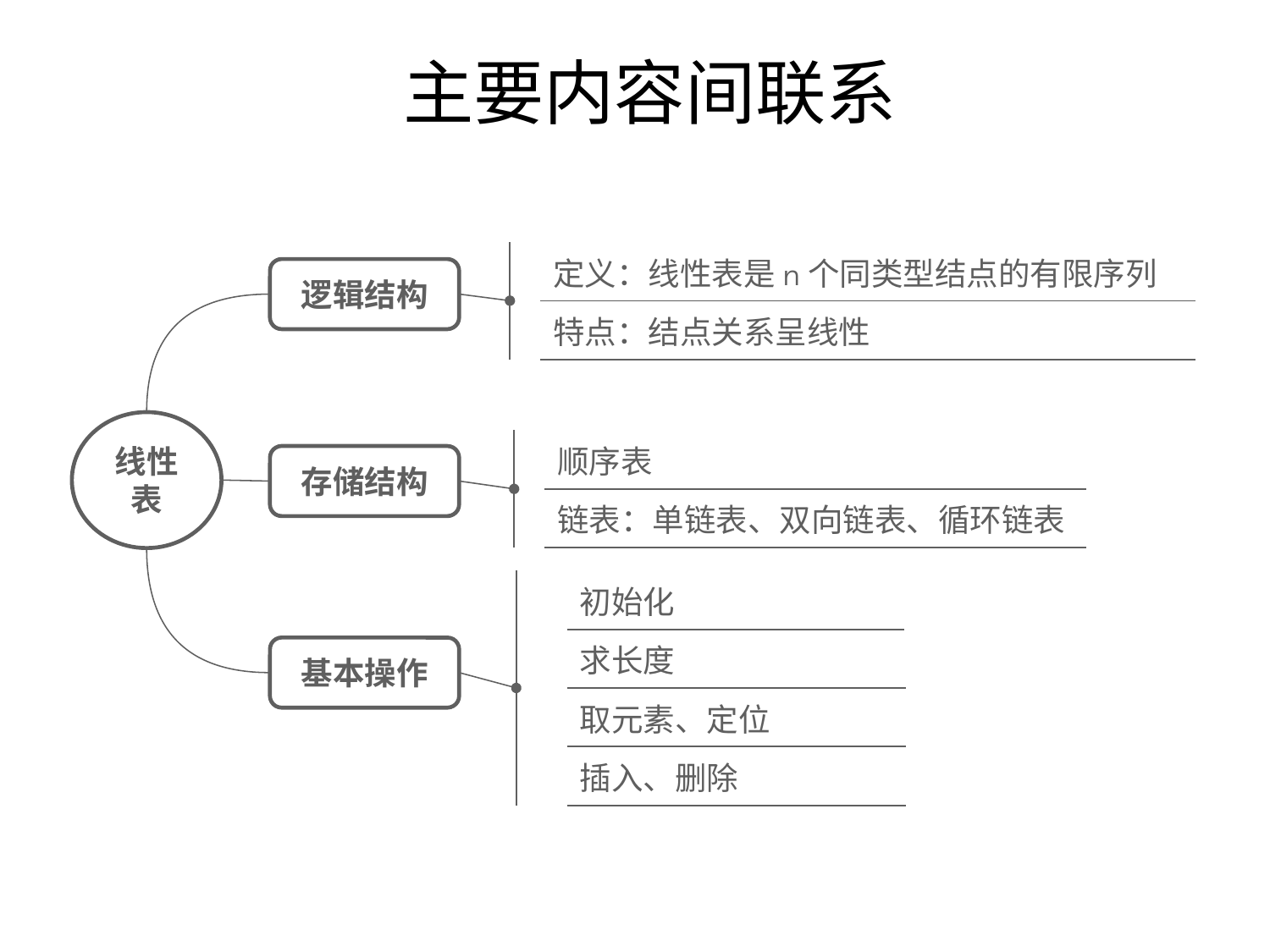

# 主要内容间联系
|  | 定义：线性表是n个同类型结点的有限序列 |
| --- | --- |
|  | 特点：结点关系呈线性 |
逻辑结构
线性表
|  | 顺序表 |
| --- | --- |
|  | 链表：单链表、双向链表、循环链表 |
存储结构
|  | 初始化 |
| --- | --- |
|  | 求长度 |
|  | 取元素、定位 |
|  | 插入、删除 |
基本操作
211